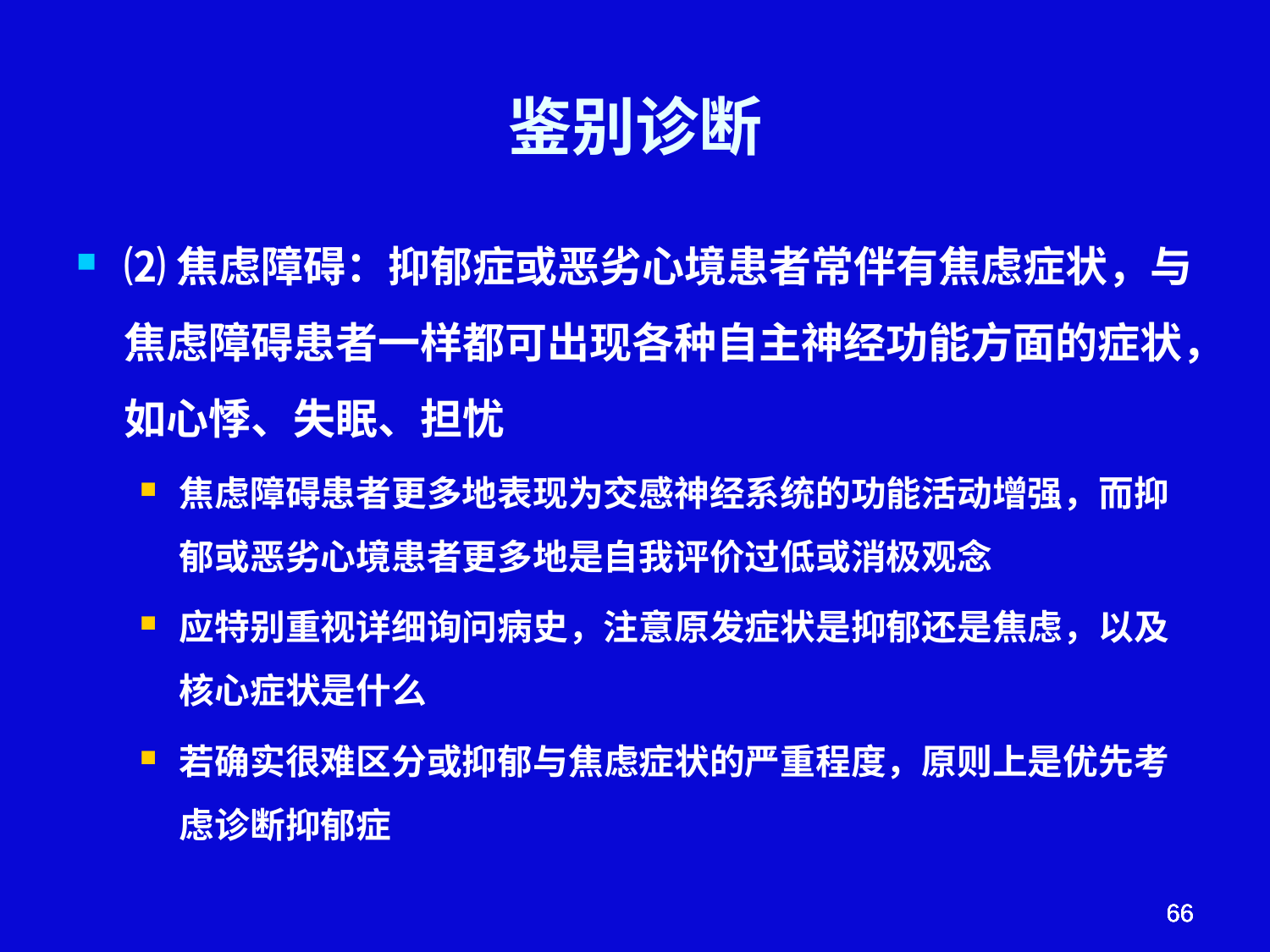

# 鉴别诊断
⑵焦虑障碍：抑郁症或恶劣心境患者常伴有焦虑症状，与焦虑障碍患者一样都可出现各种自主神经功能方面的症状，如心悸、失眠、担忧
焦虑障碍患者更多地表现为交感神经系统的功能活动增强，而抑郁或恶劣心境患者更多地是自我评价过低或消极观念
应特别重视详细询问病史，注意原发症状是抑郁还是焦虑，以及核心症状是什么
若确实很难区分或抑郁与焦虑症状的严重程度，原则上是优先考虑诊断抑郁症
66
66
66
66
66
66